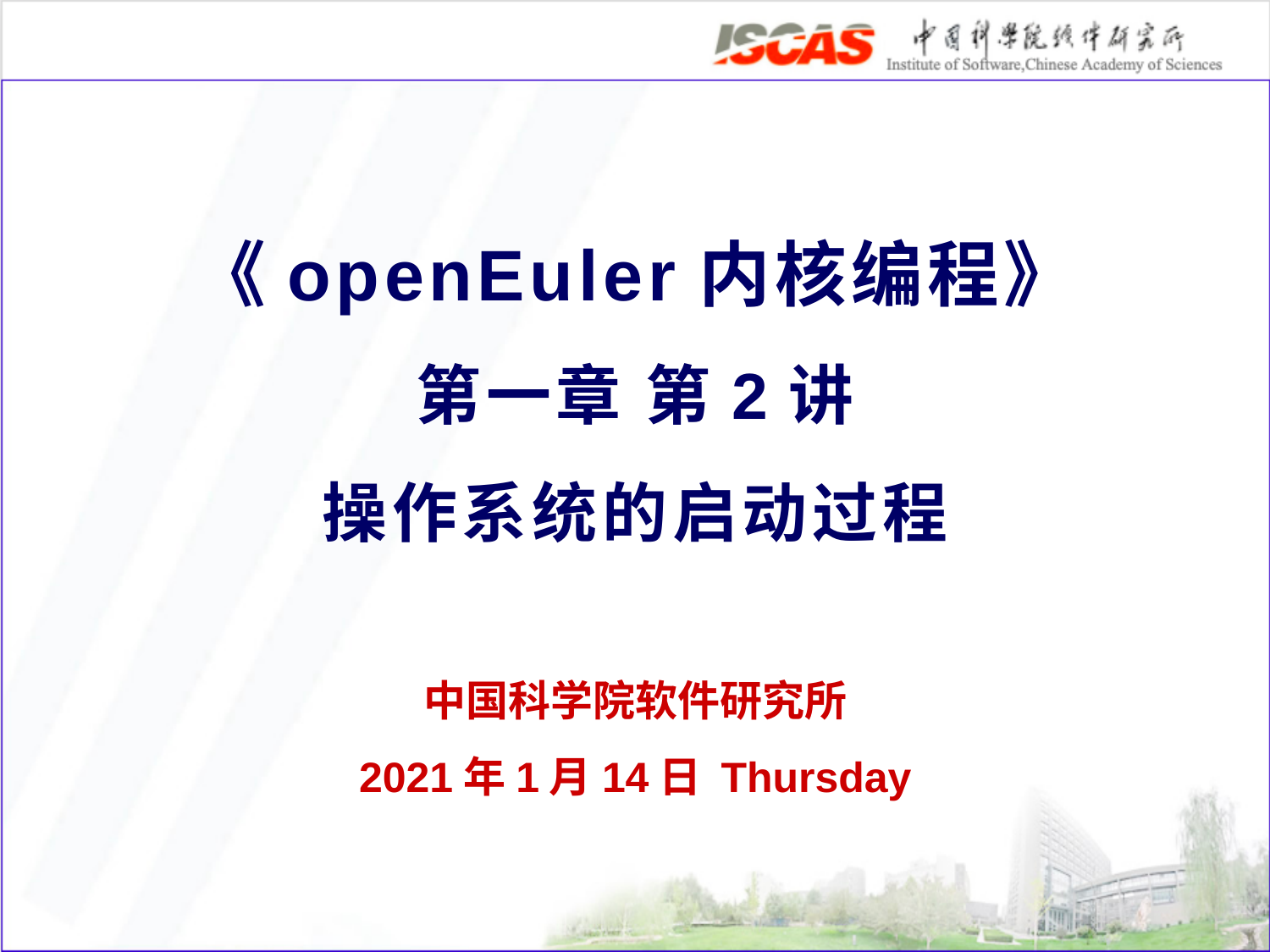

《openEuler内核编程》
第一章 第2讲
操作系统的启动过程
中国科学院软件研究所
2021年1月14日 Thursday